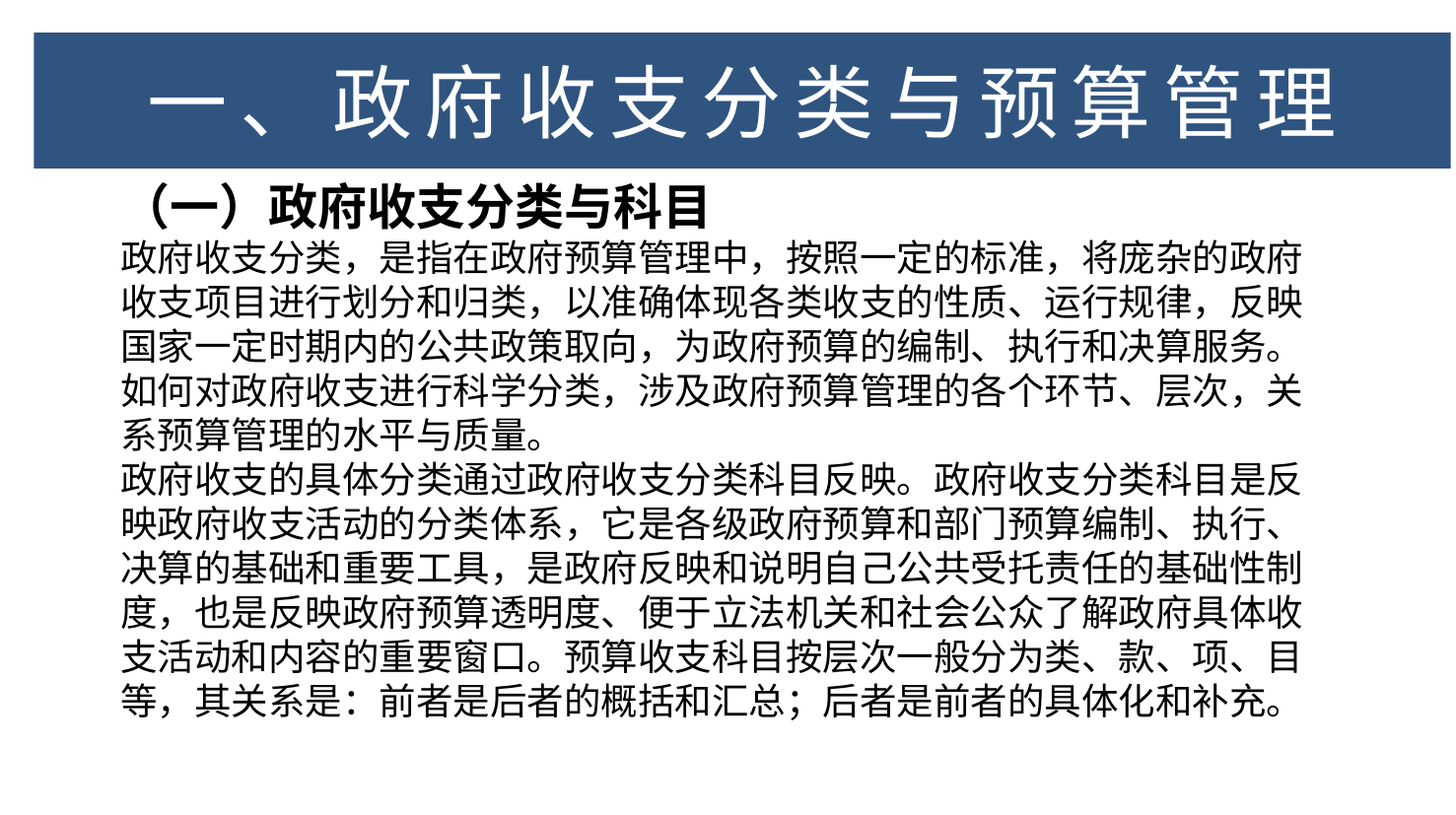

一、政府收支分类与预算管理
# 一、政府收支分类与预算管理
（一）政府收支分类与科目
政府收支分类，是指在政府预算管理中，按照一定的标准，将庞杂的政府收支项目进行划分和归类，以准确体现各类收支的性质、运行规律，反映国家一定时期内的公共政策取向，为政府预算的编制、执行和决算服务。如何对政府收支进行科学分类，涉及政府预算管理的各个环节、层次，关系预算管理的水平与质量。
政府收支的具体分类通过政府收支分类科目反映。政府收支分类科目是反映政府收支活动的分类体系，它是各级政府预算和部门预算编制、执行、决算的基础和重要工具，是政府反映和说明自己公共受托责任的基础性制度，也是反映政府预算透明度、便于立法机关和社会公众了解政府具体收支活动和内容的重要窗口。预算收支科目按层次一般分为类、款、项、目等，其关系是：前者是后者的概括和汇总；后者是前者的具体化和补充。